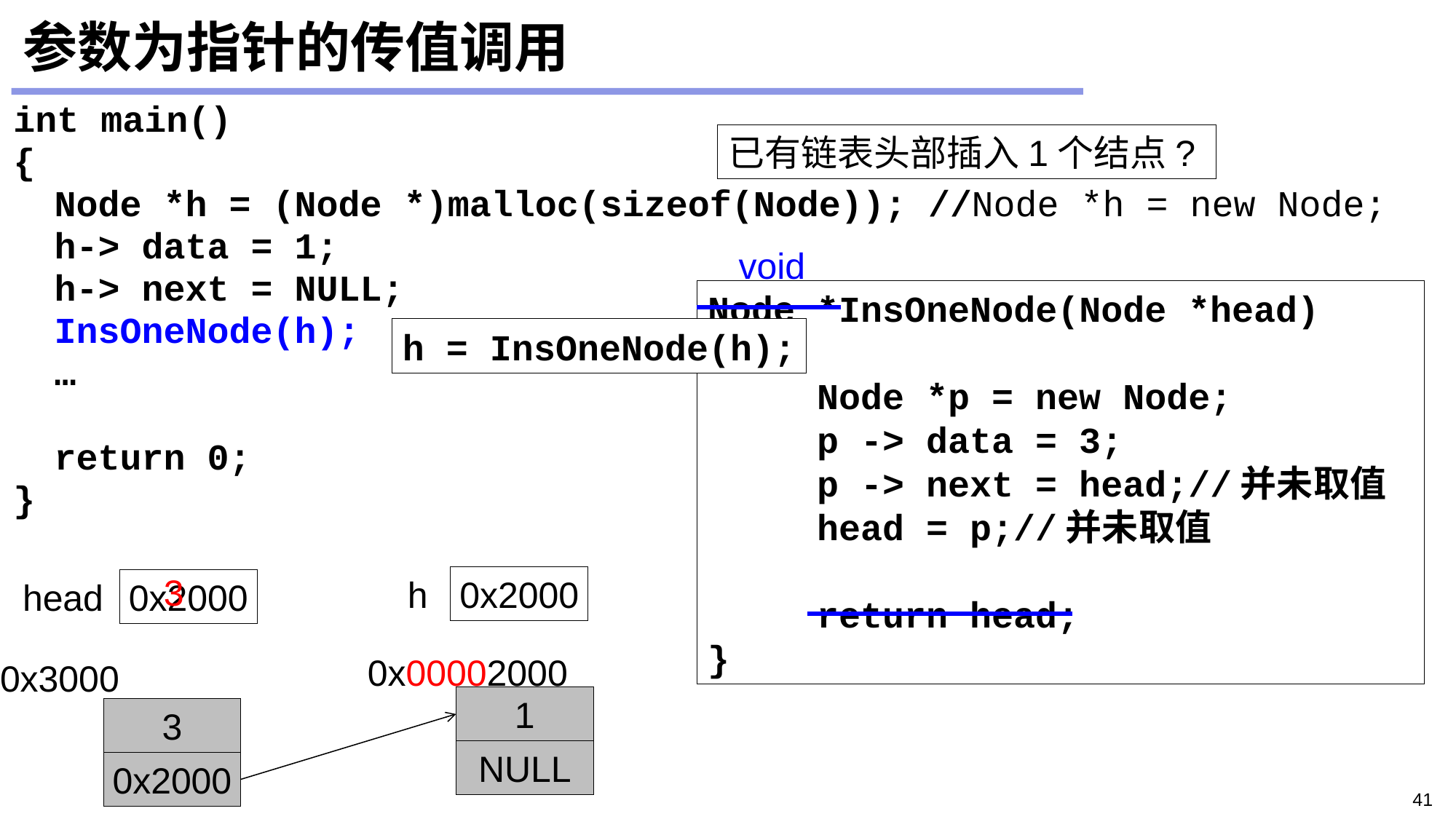

# 参数为指针的传值调用
int main()
{
	Node *h = (Node *)malloc(sizeof(Node)); //Node *h = new Node;
	h-> data = 1;
	h-> next = NULL;
	InsOneNode(h);
	…

	return 0;
}

已有链表头部插入1个结点?
void
Node *InsOneNode(Node *head)
{
	Node *p = new Node;
	p -> data = 3;
	p -> next = head;//并未取值
	head = p;//并未取值

	return head;
}
h = InsOneNode(h);
3
h
0x2000
head
0x2000
0x00002000
0x3000
1
3
NULL
0x2000
41